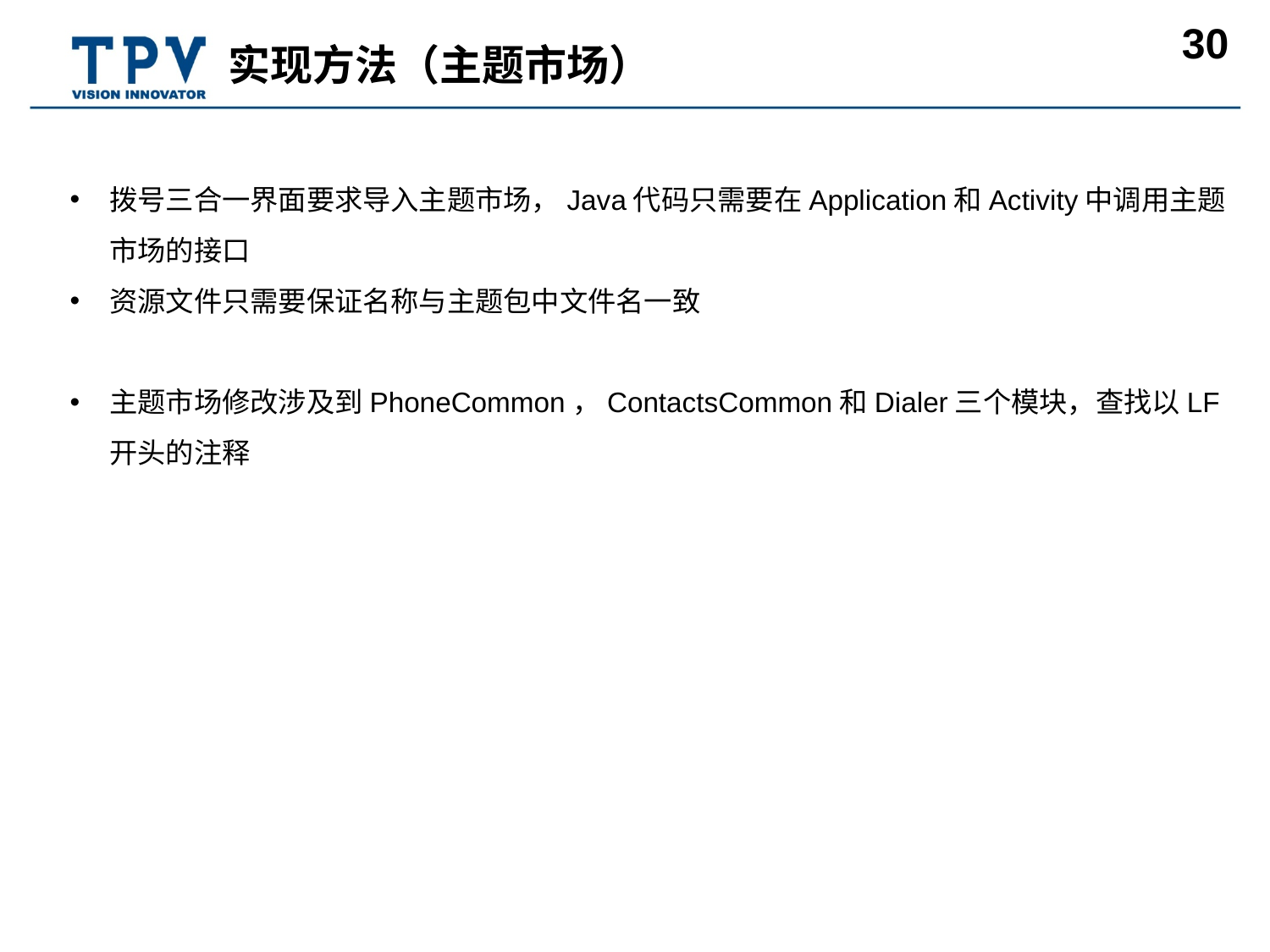

实现方法（主题市场）
拨号三合一界面要求导入主题市场，Java代码只需要在Application和Activity中调用主题市场的接口
资源文件只需要保证名称与主题包中文件名一致

主题市场修改涉及到PhoneCommon，ContactsCommon和Dialer三个模块，查找以LF开头的注释